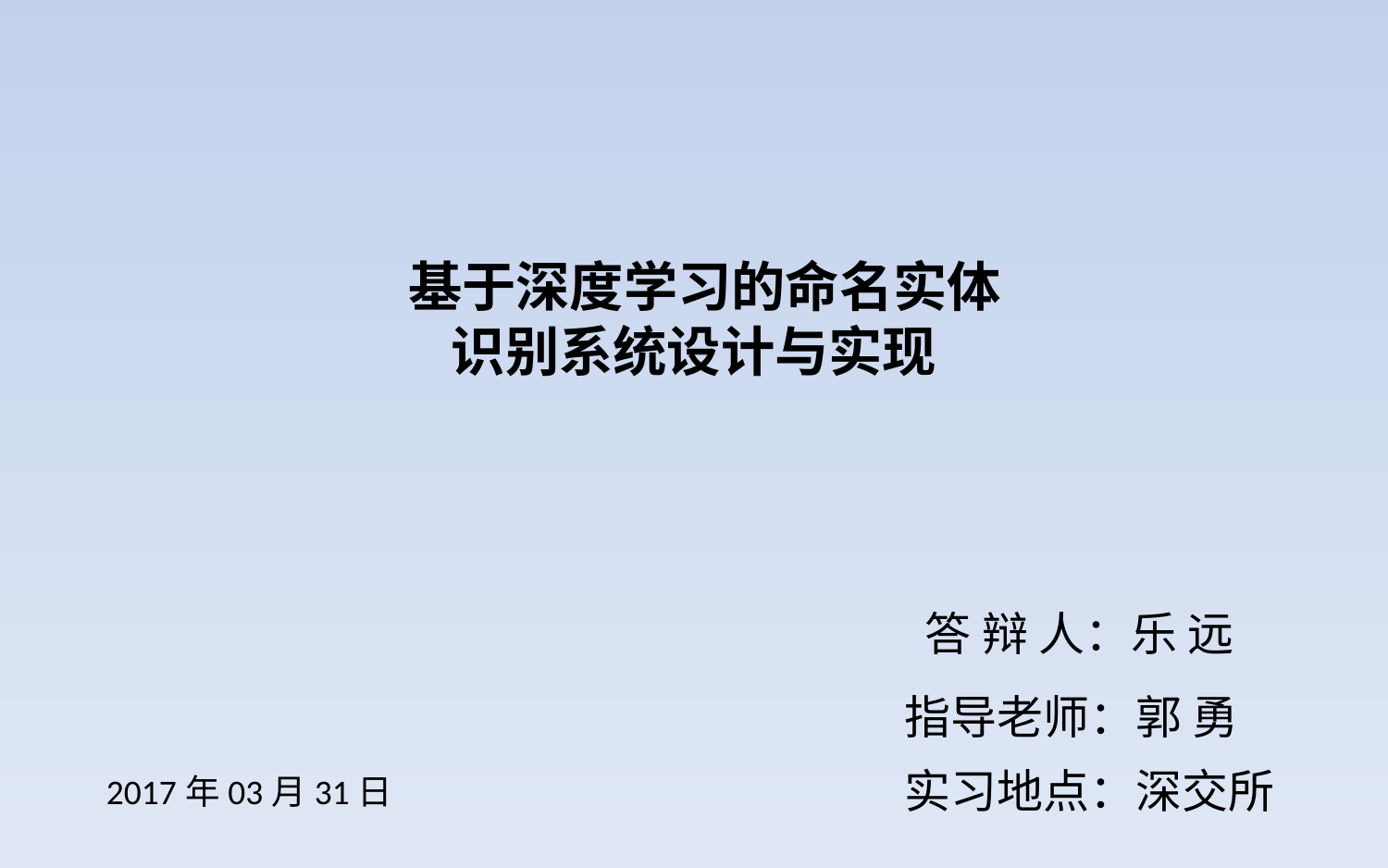

基于深度学习的命名实体
识别系统设计与实现
答 辩 人：乐 远
指导老师：郭 勇
实习地点：深交所
2017年03月31日